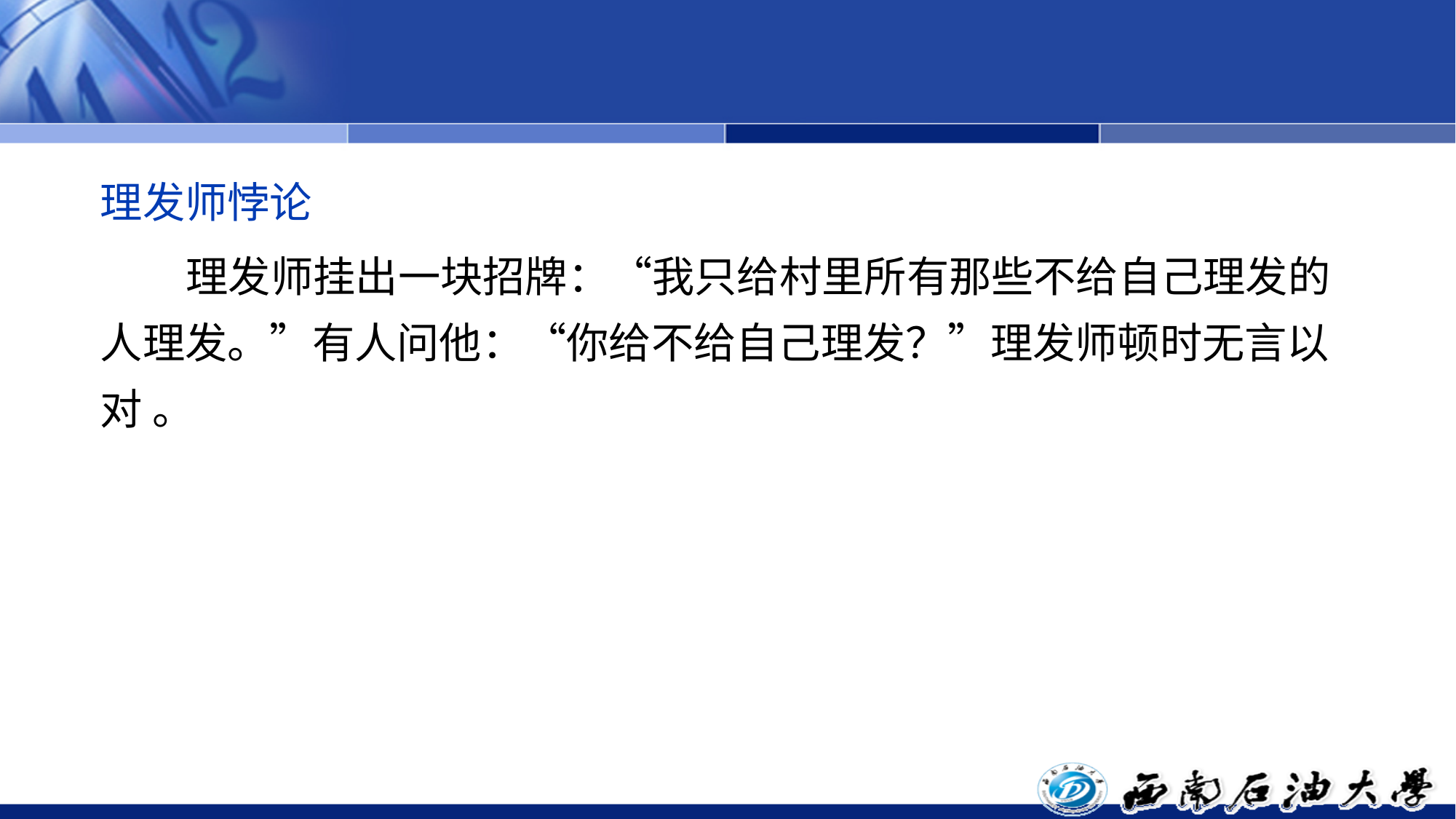

理发师悖论
        理发师挂出一块招牌：“我只给村里所有那些不给自己理发的人理发。”有人问他：“你给不给自己理发？”理发师顿时无言以对 。